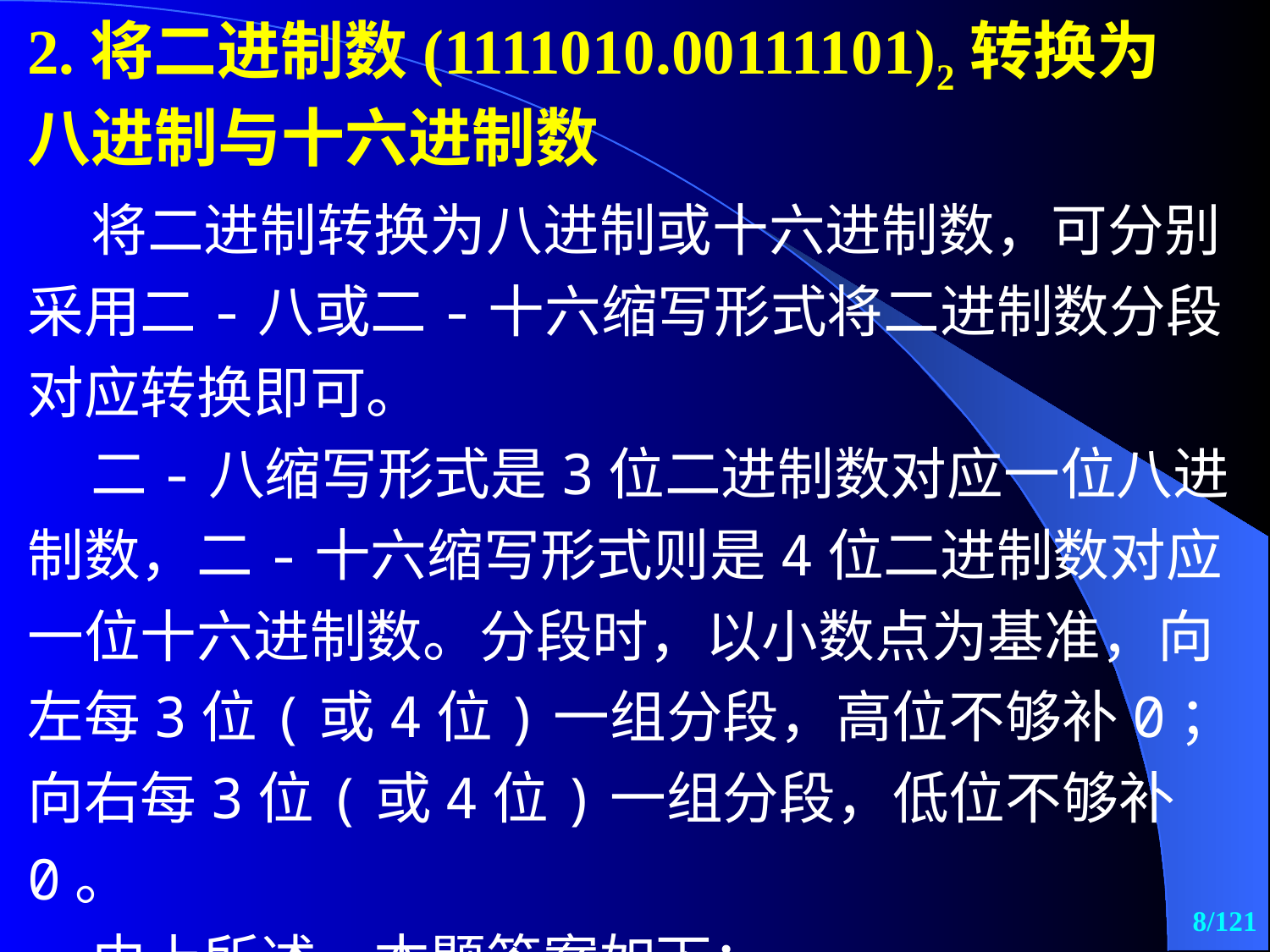

2.将二进制数(1111010.00111101)2转换为八进制与十六进制数
将二进制转换为八进制或十六进制数，可分别采用二-八或二-十六缩写形式将二进制数分段对应转换即可。
二-八缩写形式是3位二进制数对应一位八进制数，二-十六缩写形式则是4位二进制数对应一位十六进制数。分段时，以小数点为基准，向左每3位(或4位)一组分段，高位不够补0；向右每3位(或4位)一组分段，低位不够补0。
由上所述，本题答案如下：
8/121